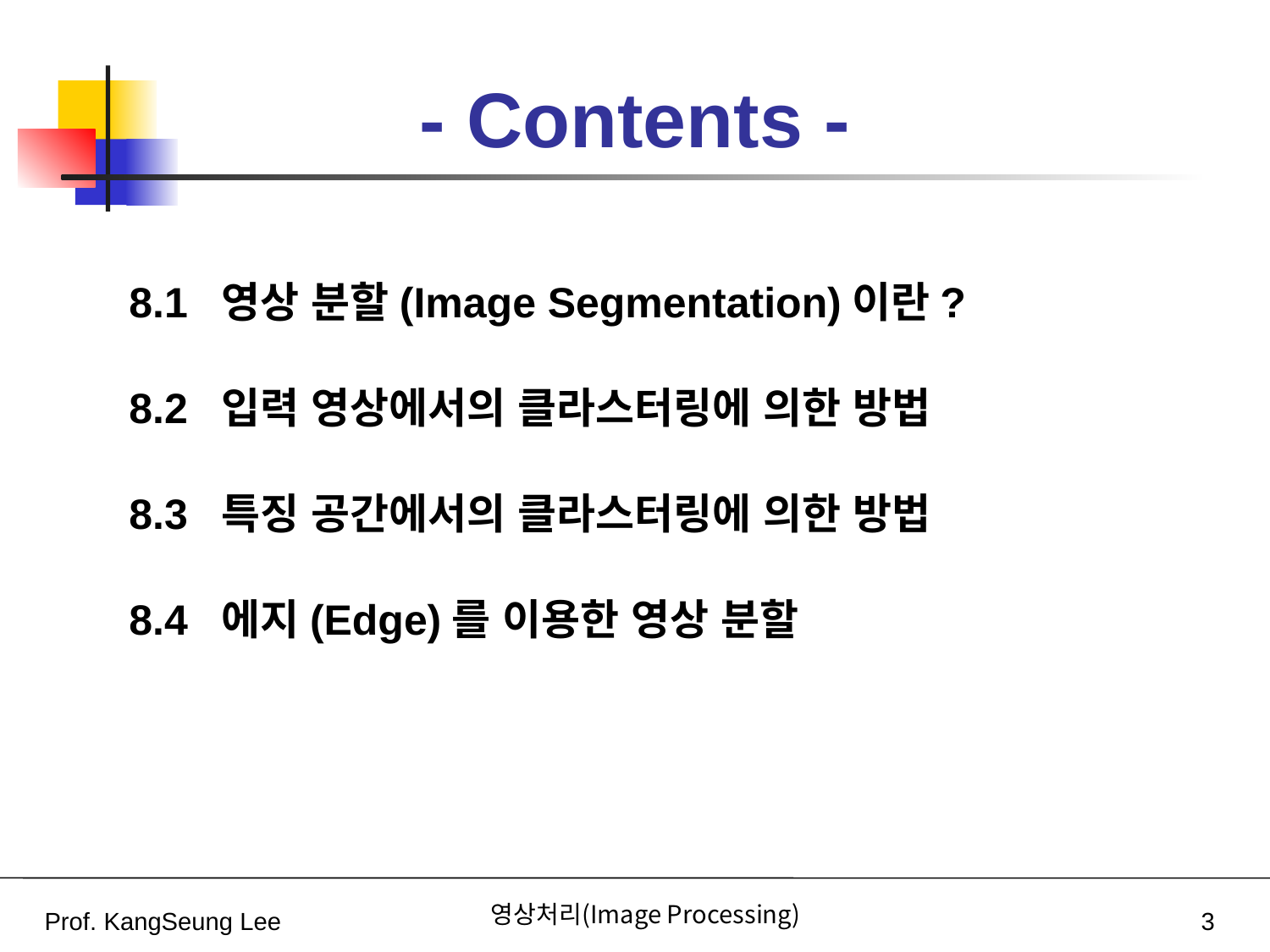

# - Contents -
8.1  영상 분할(Image Segmentation)이란?
8.2  입력 영상에서의 클라스터링에 의한 방법
8.3  특징 공간에서의 클라스터링에 의한 방법
8.4  에지(Edge)를 이용한 영상 분할
Prof. KangSeung Lee
영상처리(Image Processing)
3